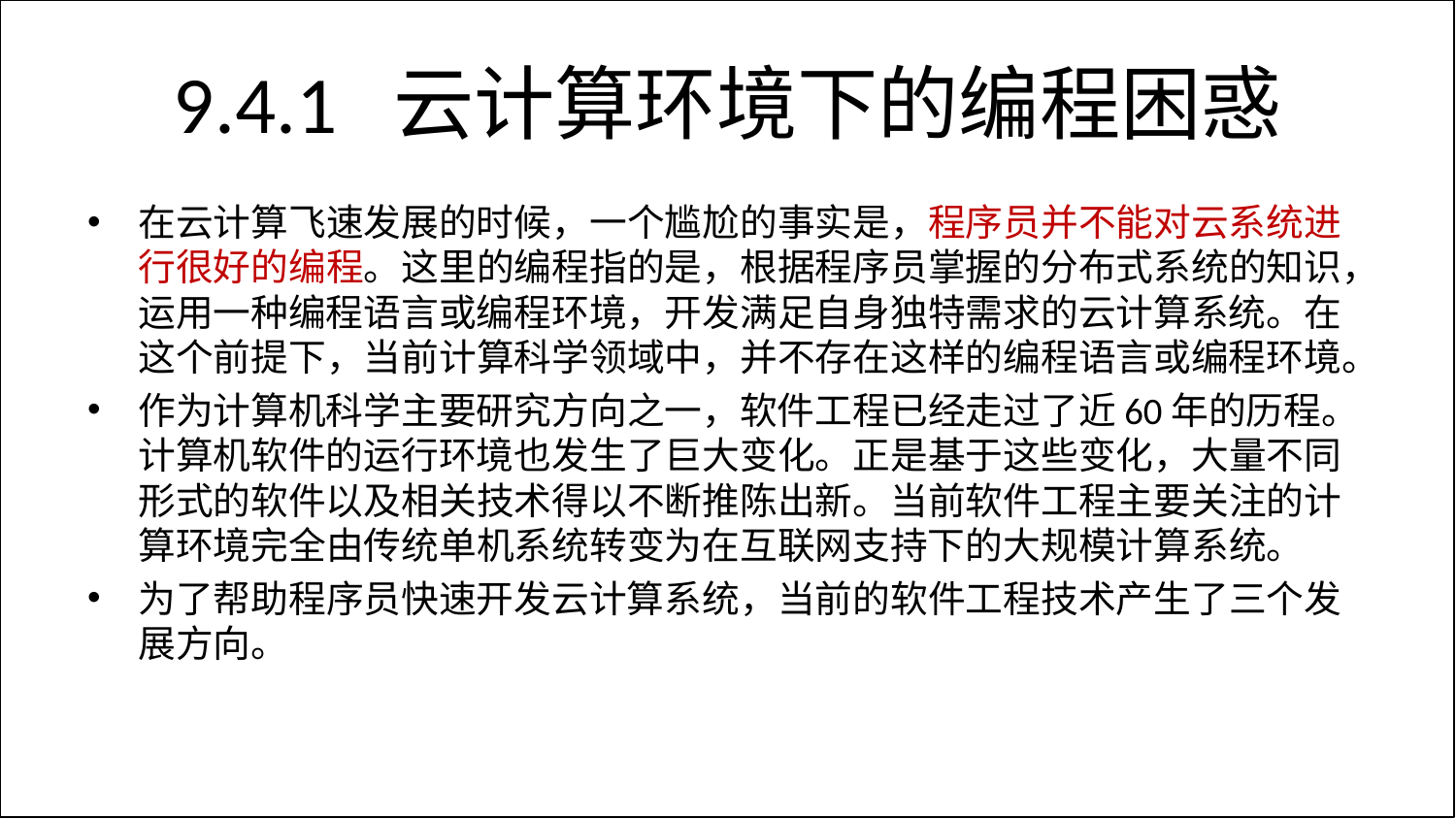

# 9.4.1  云计算环境下的编程困惑
在云计算飞速发展的时候，一个尴尬的事实是，程序员并不能对云系统进行很好的编程。这里的编程指的是，根据程序员掌握的分布式系统的知识，运用一种编程语言或编程环境，开发满足自身独特需求的云计算系统。在这个前提下，当前计算科学领域中，并不存在这样的编程语言或编程环境。
作为计算机科学主要研究方向之一，软件工程已经走过了近60年的历程。计算机软件的运行环境也发生了巨大变化。正是基于这些变化，大量不同形式的软件以及相关技术得以不断推陈出新。当前软件工程主要关注的计算环境完全由传统单机系统转变为在互联网支持下的大规模计算系统。
为了帮助程序员快速开发云计算系统，当前的软件工程技术产生了三个发展方向。